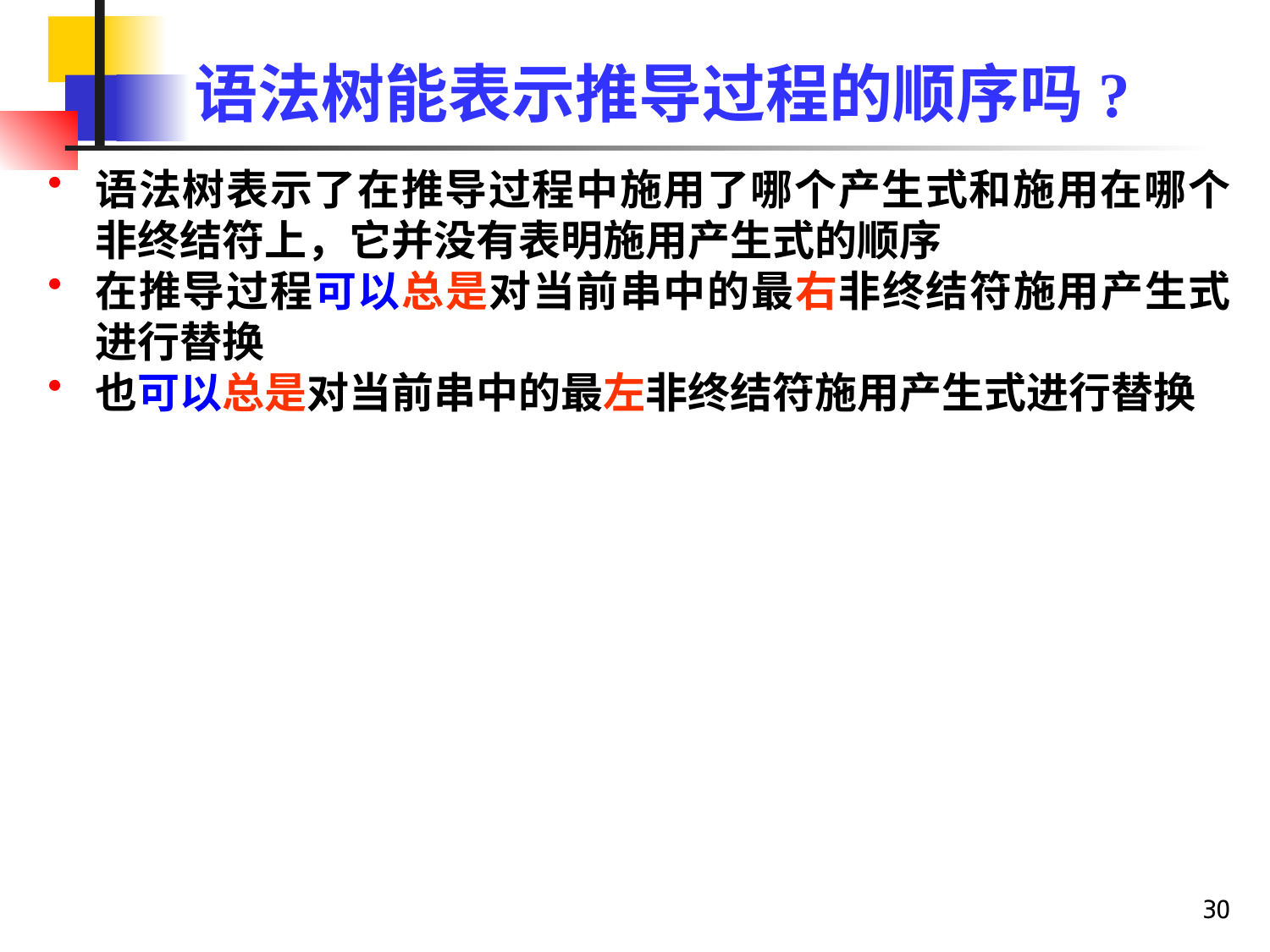

# 语法树能表示推导过程的顺序吗?
语法树表示了在推导过程中施用了哪个产生式和施用在哪个非终结符上，它并没有表明施用产生式的顺序
在推导过程可以总是对当前串中的最右非终结符施用产生式进行替换
也可以总是对当前串中的最左非终结符施用产生式进行替换

30